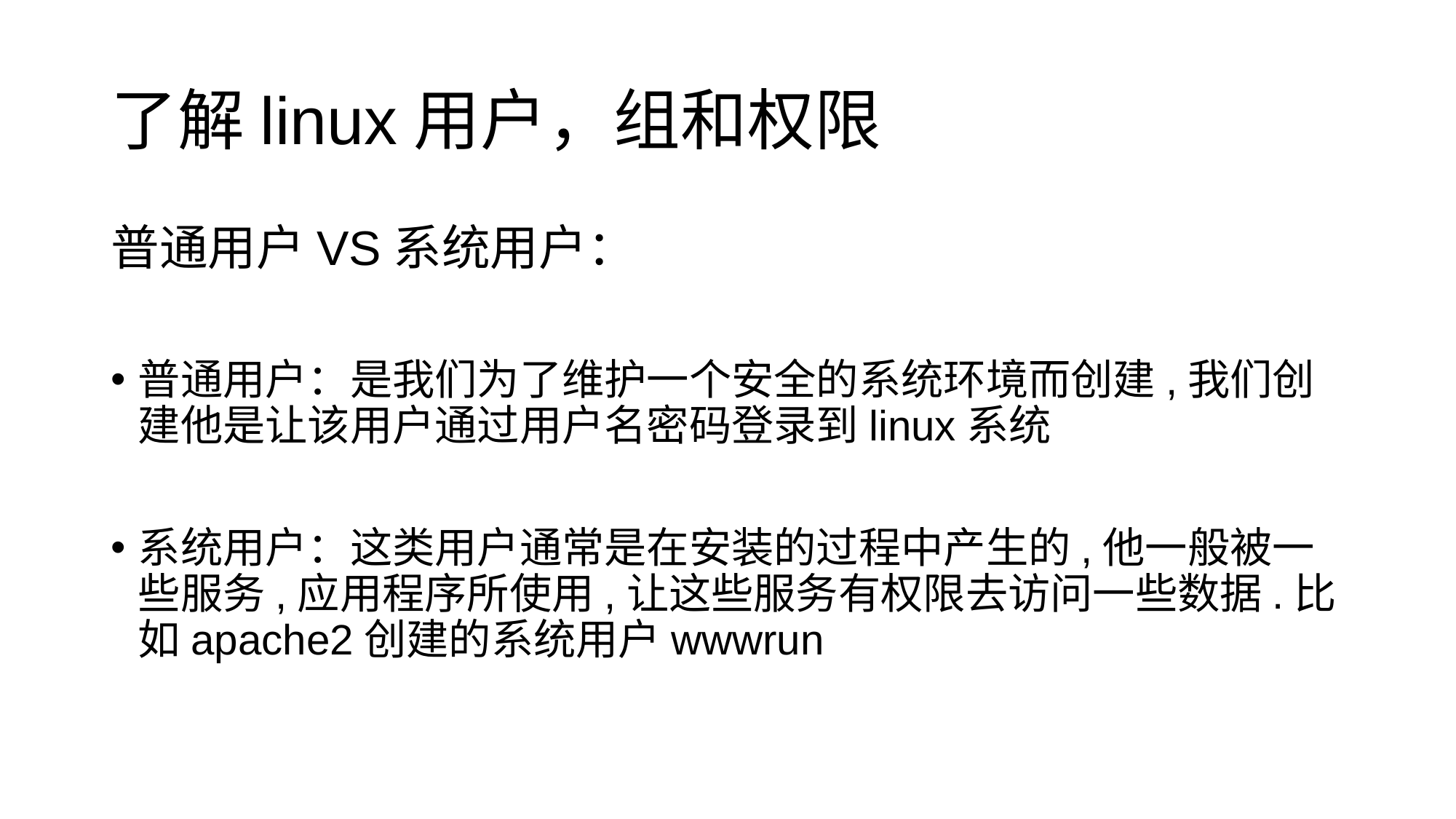

# 了解linux用户，组和权限
普通用户VS系统用户：

普通用户：是我们为了维护一个安全的系统环境而创建,我们创建他是让该用户通过用户名密码登录到linux系统

系统用户：这类用户通常是在安装的过程中产生的,他一般被一些服务,应用程序所使用,让这些服务有权限去访问一些数据.比如apache2创建的系统用户wwwrun